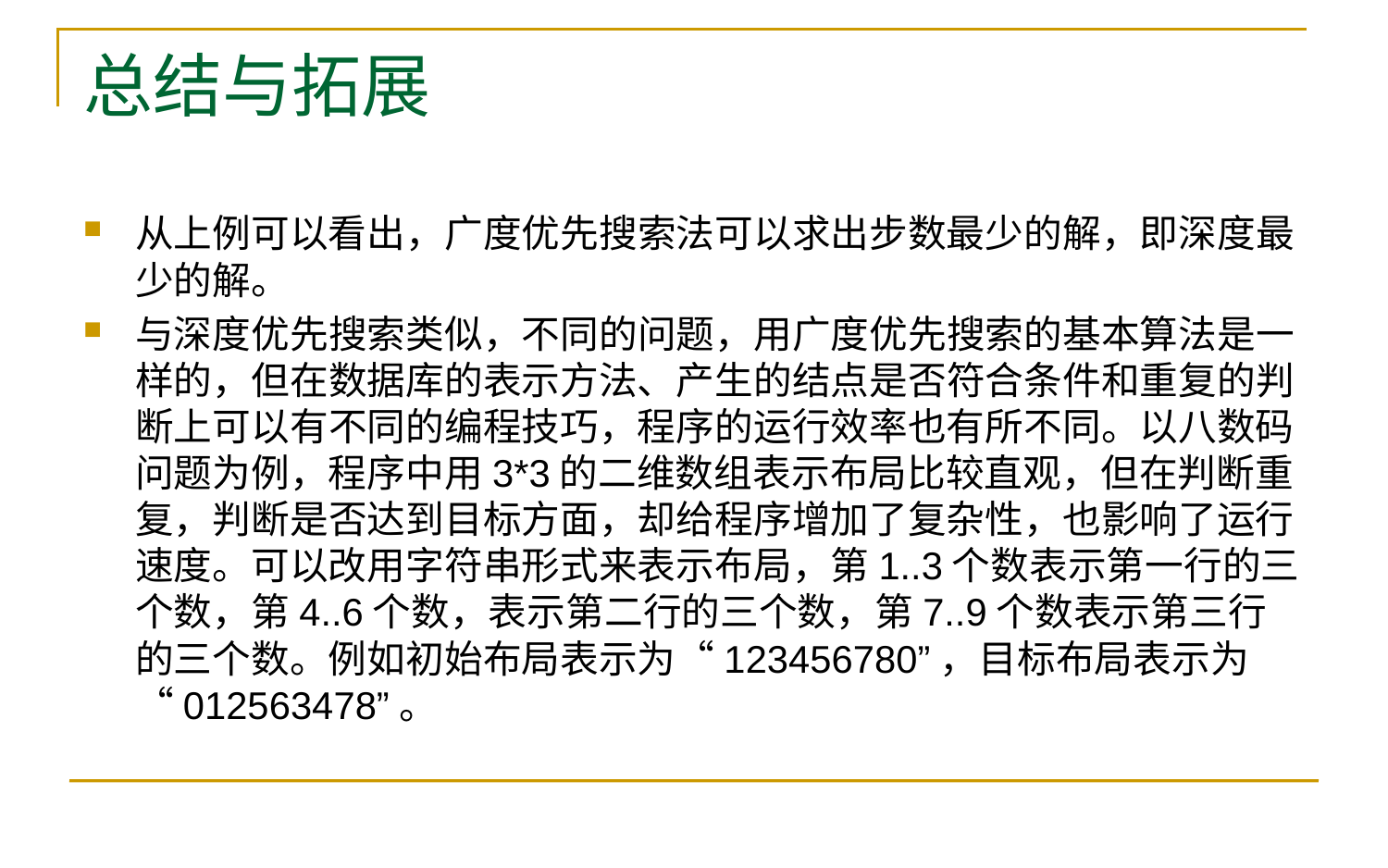

# 总结与拓展
从上例可以看出，广度优先搜索法可以求出步数最少的解，即深度最少的解。
与深度优先搜索类似，不同的问题，用广度优先搜索的基本算法是一样的，但在数据库的表示方法、产生的结点是否符合条件和重复的判断上可以有不同的编程技巧，程序的运行效率也有所不同。以八数码问题为例，程序中用3*3的二维数组表示布局比较直观，但在判断重复，判断是否达到目标方面，却给程序增加了复杂性，也影响了运行速度。可以改用字符串形式来表示布局，第1..3个数表示第一行的三个数，第4..6个数，表示第二行的三个数，第7..9个数表示第三行的三个数。例如初始布局表示为“123456780”，目标布局表示为“012563478”。